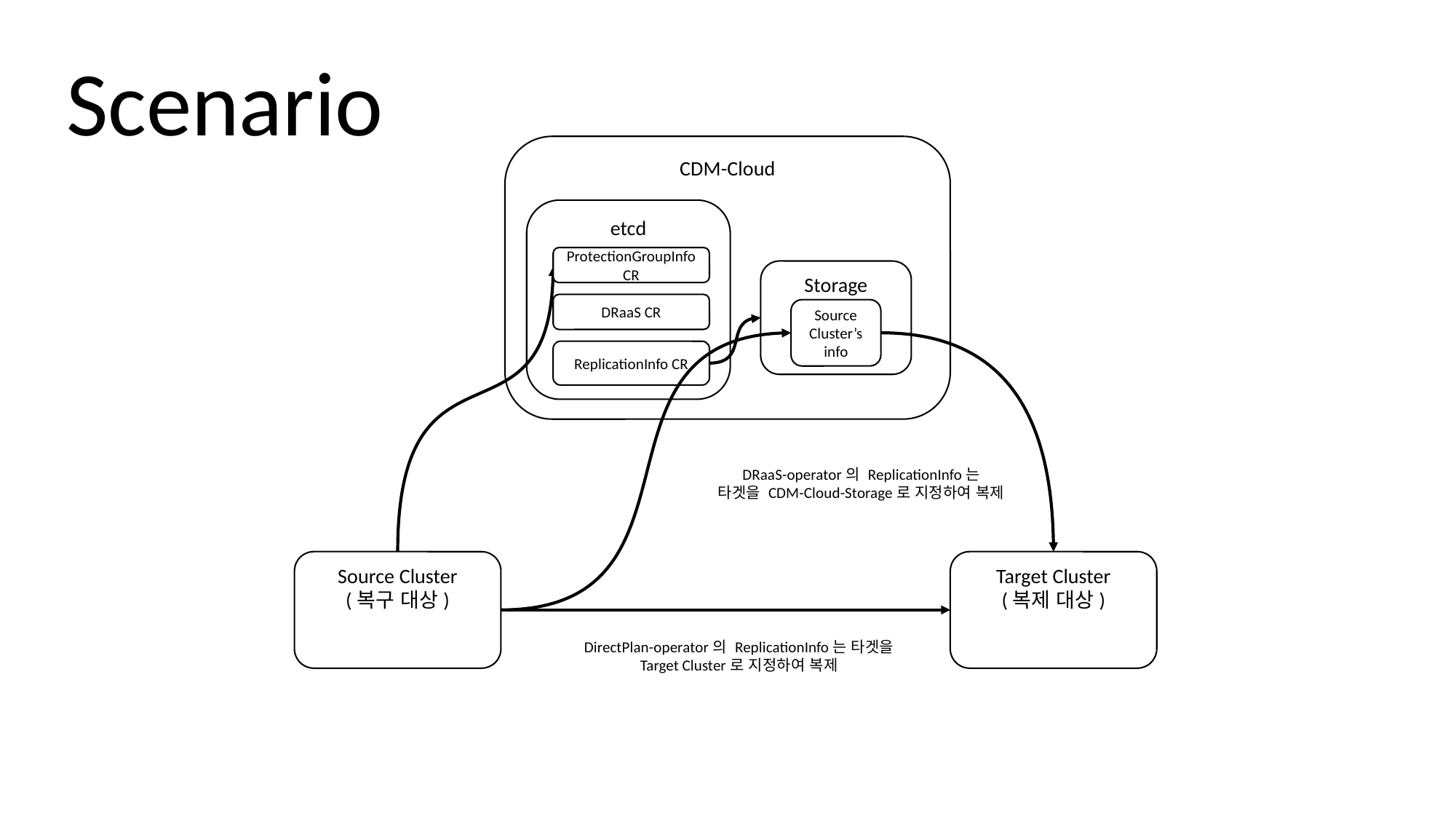

Scenario
CDM-Cloud
etcd
ProtectionGroupInfoCR
Storage
DRaaS CR
Source Cluster’s info
ReplicationInfo CR
DRaaS-operator의 ReplicationInfo는
타겟을 CDM-Cloud-Storage로 지정하여 복제
Source Cluster
(복구 대상)
Target Cluster
(복제 대상)
DirectPlan-operator의 ReplicationInfo는 타겟을
Target Cluster로 지정하여 복제